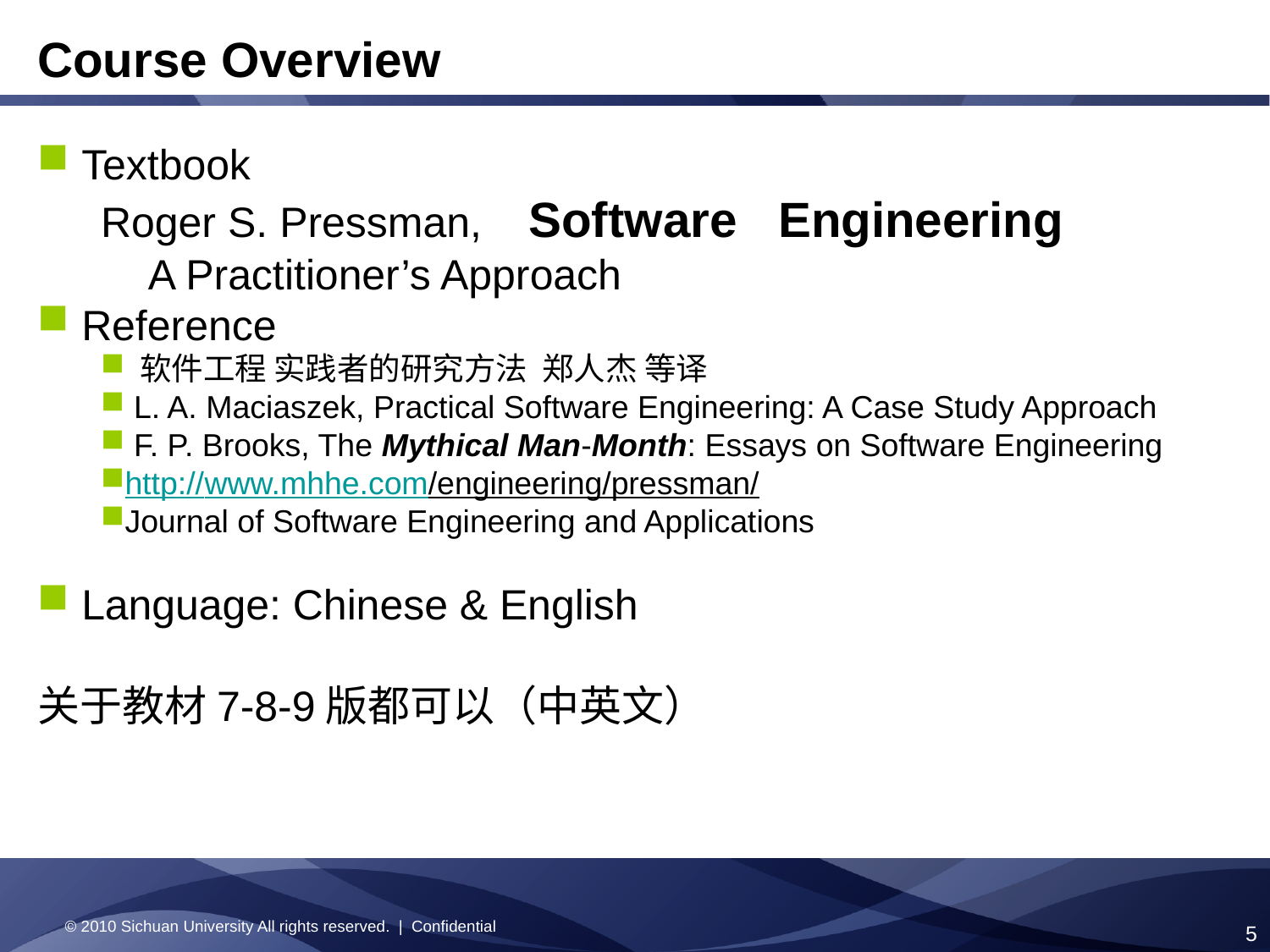

Course Overview
 Textbook
Roger S. Pressman,      Software   Engineering
    A Practitioner’s Approach
 Reference
 软件工程 实践者的研究方法  郑人杰 等译
 L. A. Maciaszek, Practical Software Engineering: A Case Study Approach
 F. P. Brooks, The Mythical Man-Month: Essays on Software Engineering
http://www.mhhe.com/engineering/pressman/
Journal of Software Engineering and Applications

 Language: Chinese & English

关于教材7-8-9版都可以（中英文）
© 2010 Sichuan University All rights reserved.  |  Confidential
5